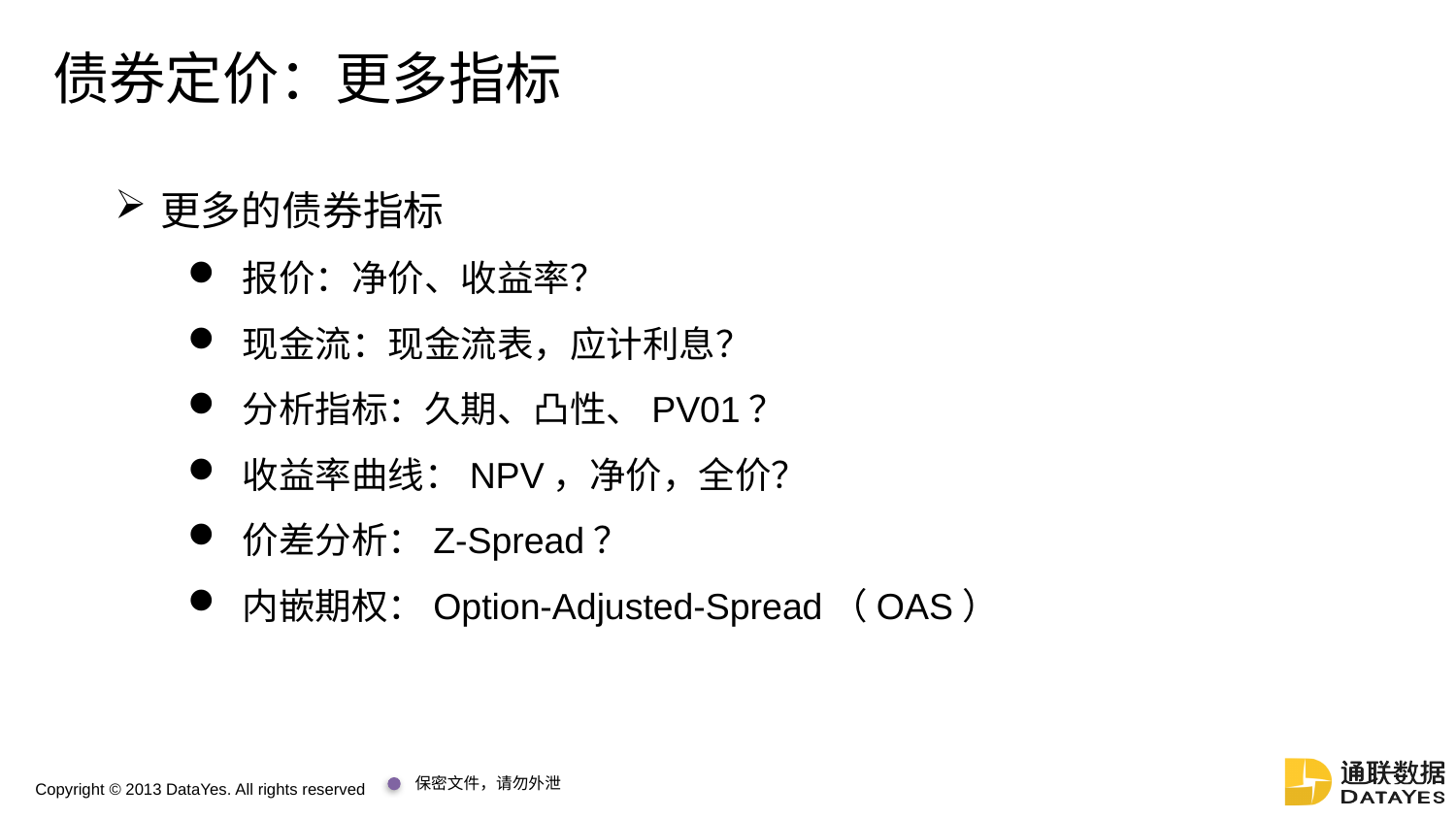

# 债券定价：更多指标
更多的债券指标
报价：净价、收益率？
现金流：现金流表，应计利息？
分析指标：久期、凸性、PV01？
收益率曲线：NPV，净价，全价？
价差分析：Z-Spread？
内嵌期权：Option-Adjusted-Spread（OAS）